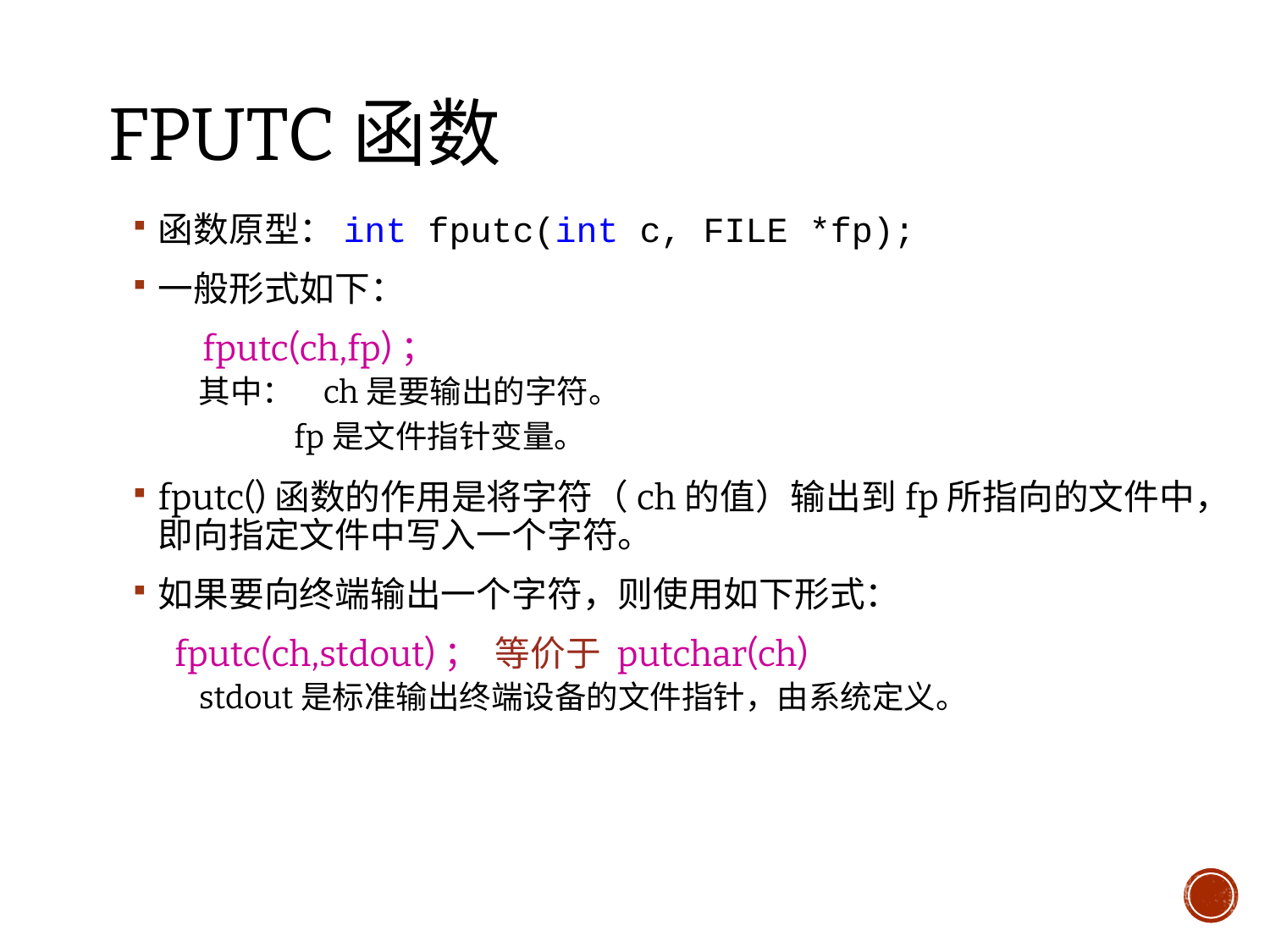

# fputc函数
函数原型：int fputc(int c, FILE *fp);
一般形式如下：
          fputc(ch,fp)；
其中：   ch是要输出的字符。
               fp是文件指针变量。
fputc()函数的作用是将字符（ch的值）输出到fp所指向的文件中，即向指定文件中写入一个字符。
如果要向终端输出一个字符，则使用如下形式：
      fputc(ch,stdout)；  等价于 putchar(ch)
stdout是标准输出终端设备的文件指针，由系统定义。